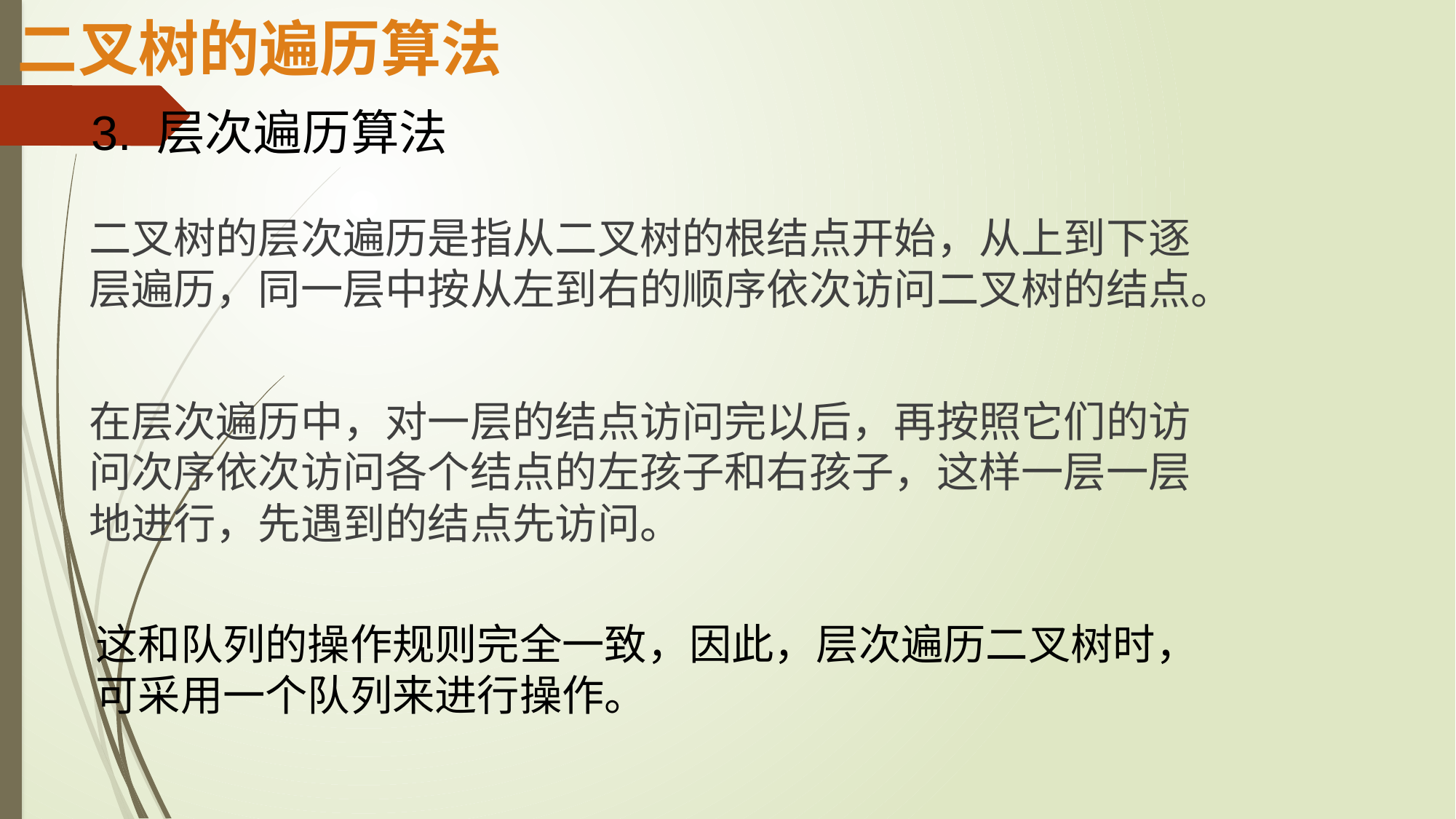

二叉树的遍历算法
3. 层次遍历算法
二叉树的层次遍历是指从二叉树的根结点开始，从上到下逐层遍历，同一层中按从左到右的顺序依次访问二叉树的结点。

在层次遍历中，对一层的结点访问完以后，再按照它们的访问次序依次访问各个结点的左孩子和右孩子，这样一层一层地进行，先遇到的结点先访问。
这和队列的操作规则完全一致，因此，层次遍历二叉树时，
可采用一个队列来进行操作。